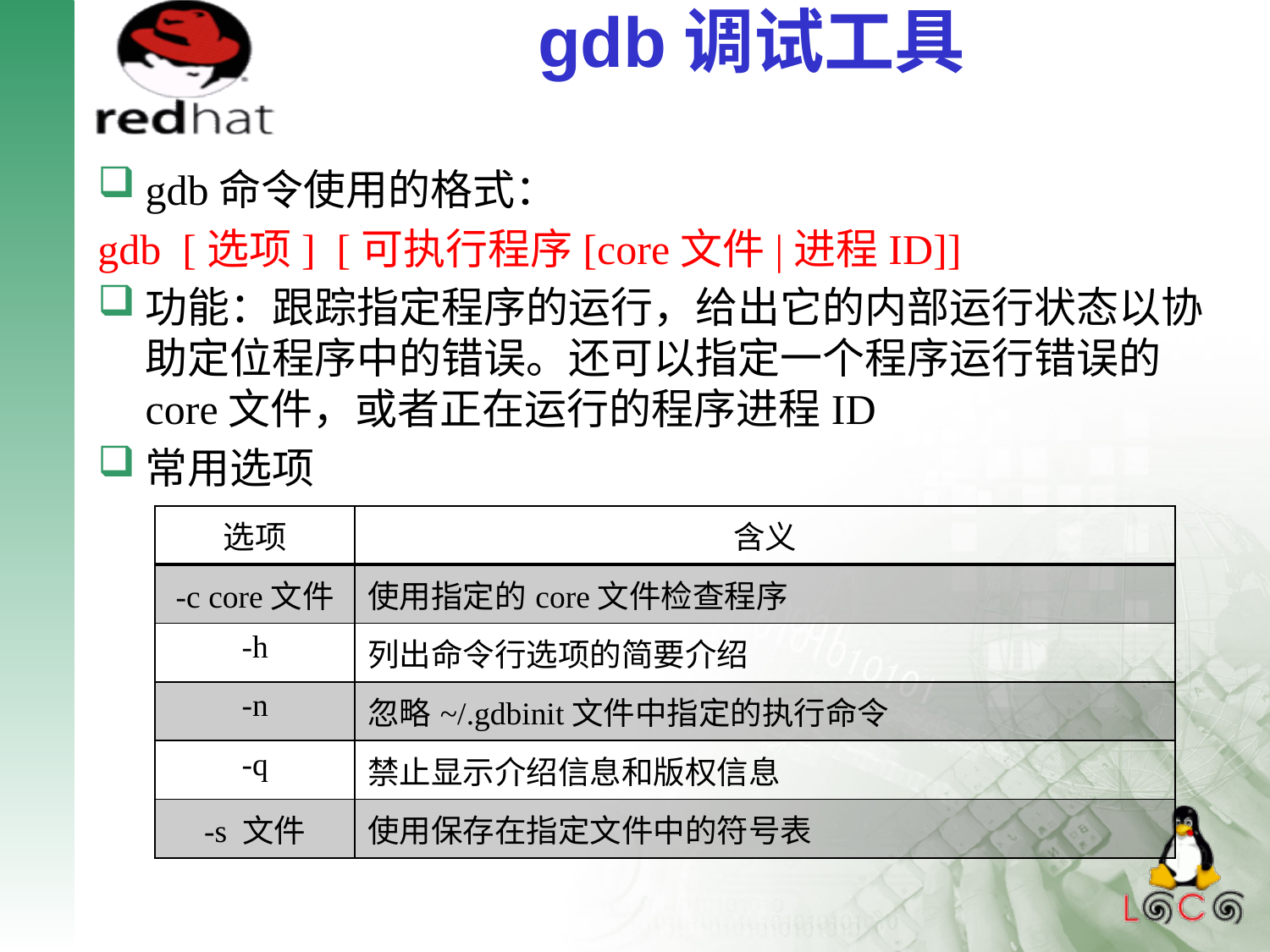

# gdb调试工具
gdb命令使用的格式：
gdb  [选项]  [可执行程序[core文件|进程ID]]
功能：跟踪指定程序的运行，给出它的内部运行状态以协助定位程序中的错误。还可以指定一个程序运行错误的core文件，或者正在运行的程序进程ID
常用选项

| 选项 | 含义 |
| --- | --- |
| -c core文件 | 使用指定的core文件检查程序 |
| -h | 列出命令行选项的简要介绍 |
| -n | 忽略~/.gdbinit文件中指定的执行命令 |
| -q | 禁止显示介绍信息和版权信息 |
| -s 文件 | 使用保存在指定文件中的符号表 |